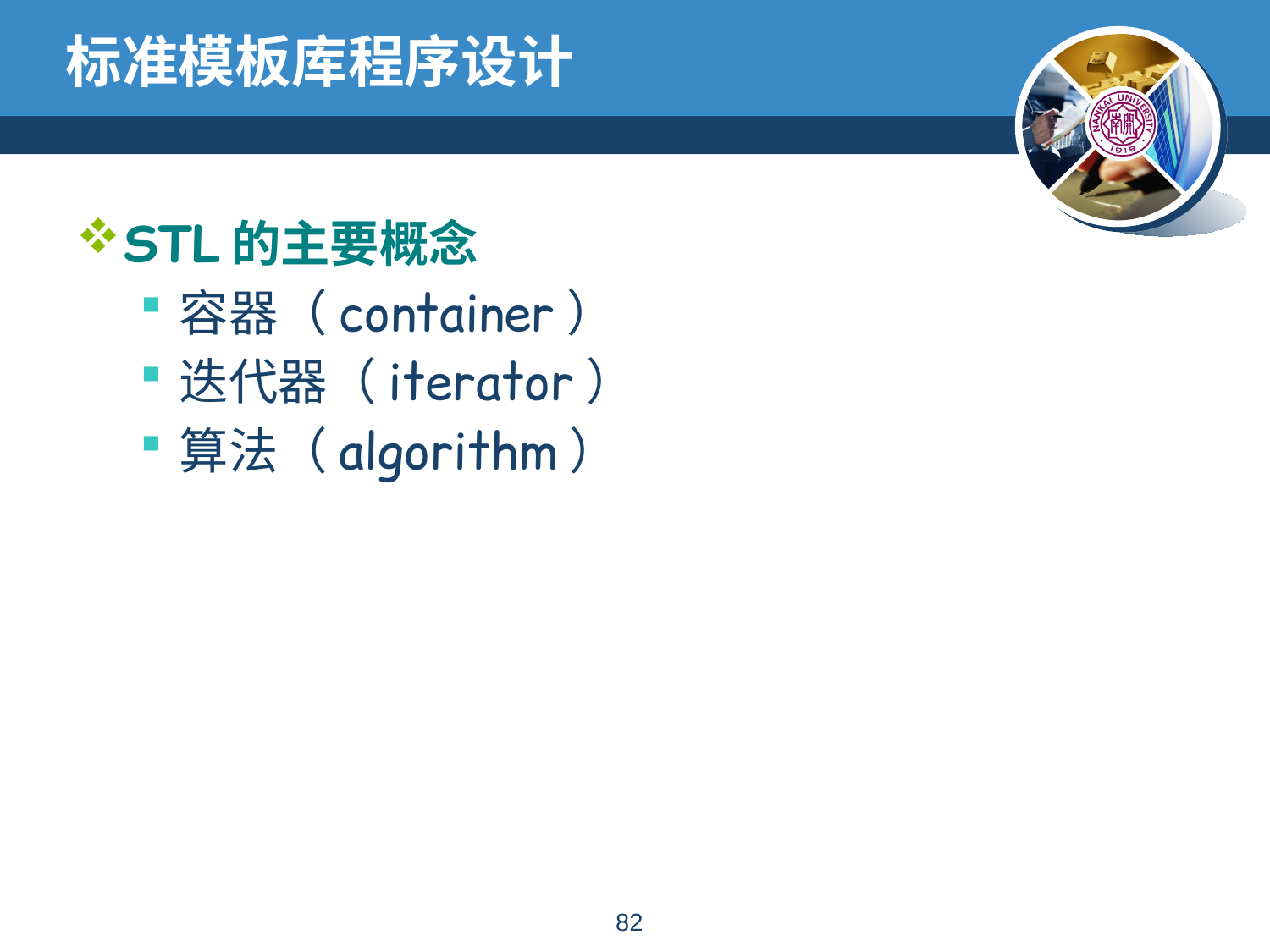

# 标准模板库程序设计
STL的主要概念
容器（container）
迭代器（iterator）
算法（algorithm）
82